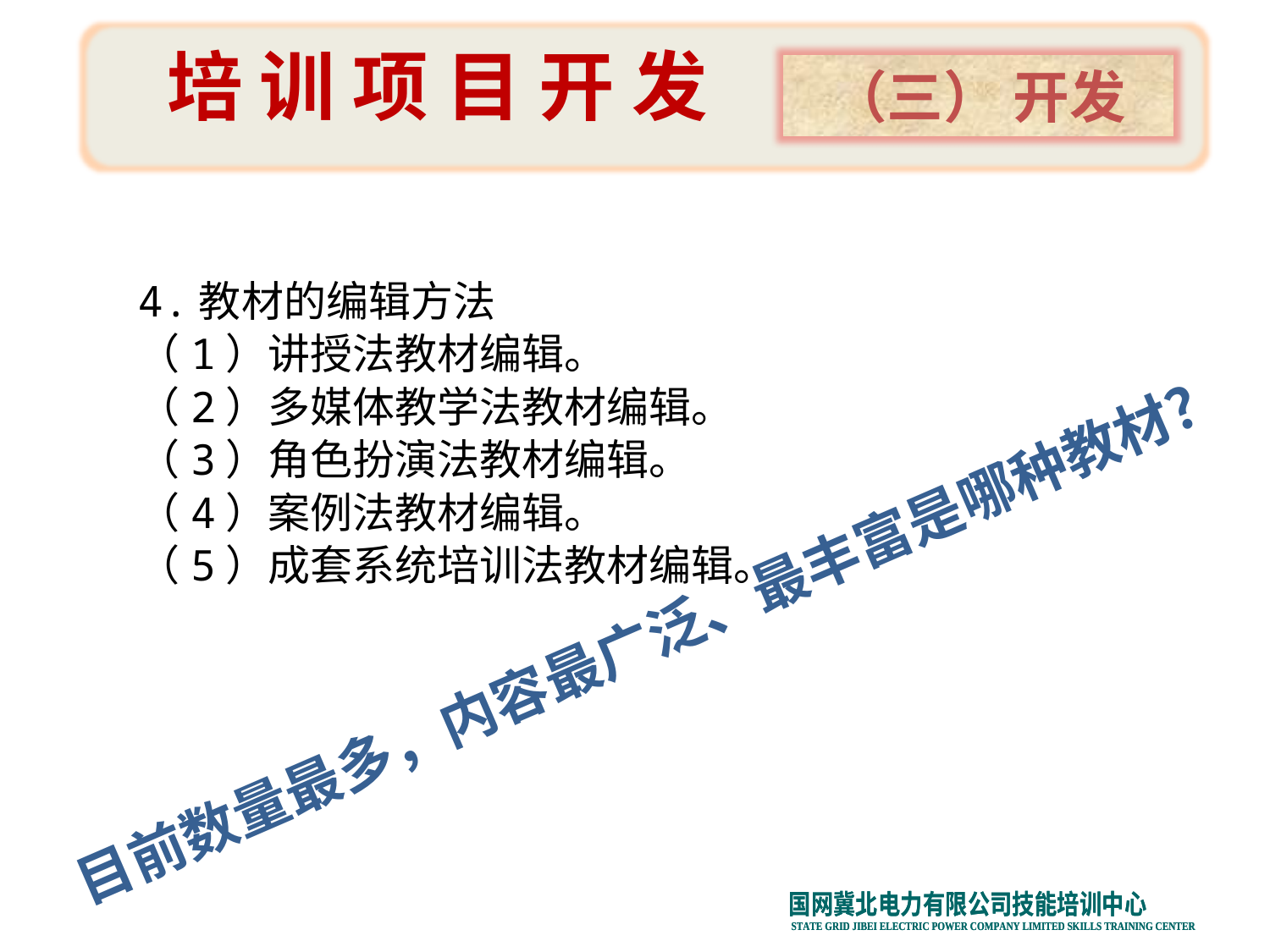

培 训 项 目 开 发
（三） 开发
某电信行业岗前培训计划

4.教材的编辑方法
（1）讲授法教材编辑。
（2）多媒体教学法教材编辑。
（3）角色扮演法教材编辑。
（4）案例法教材编辑。
（5）成套系统培训法教材编辑。

教

材

开

发

 目前数量最多，内容最广泛、最丰富是哪种教材？